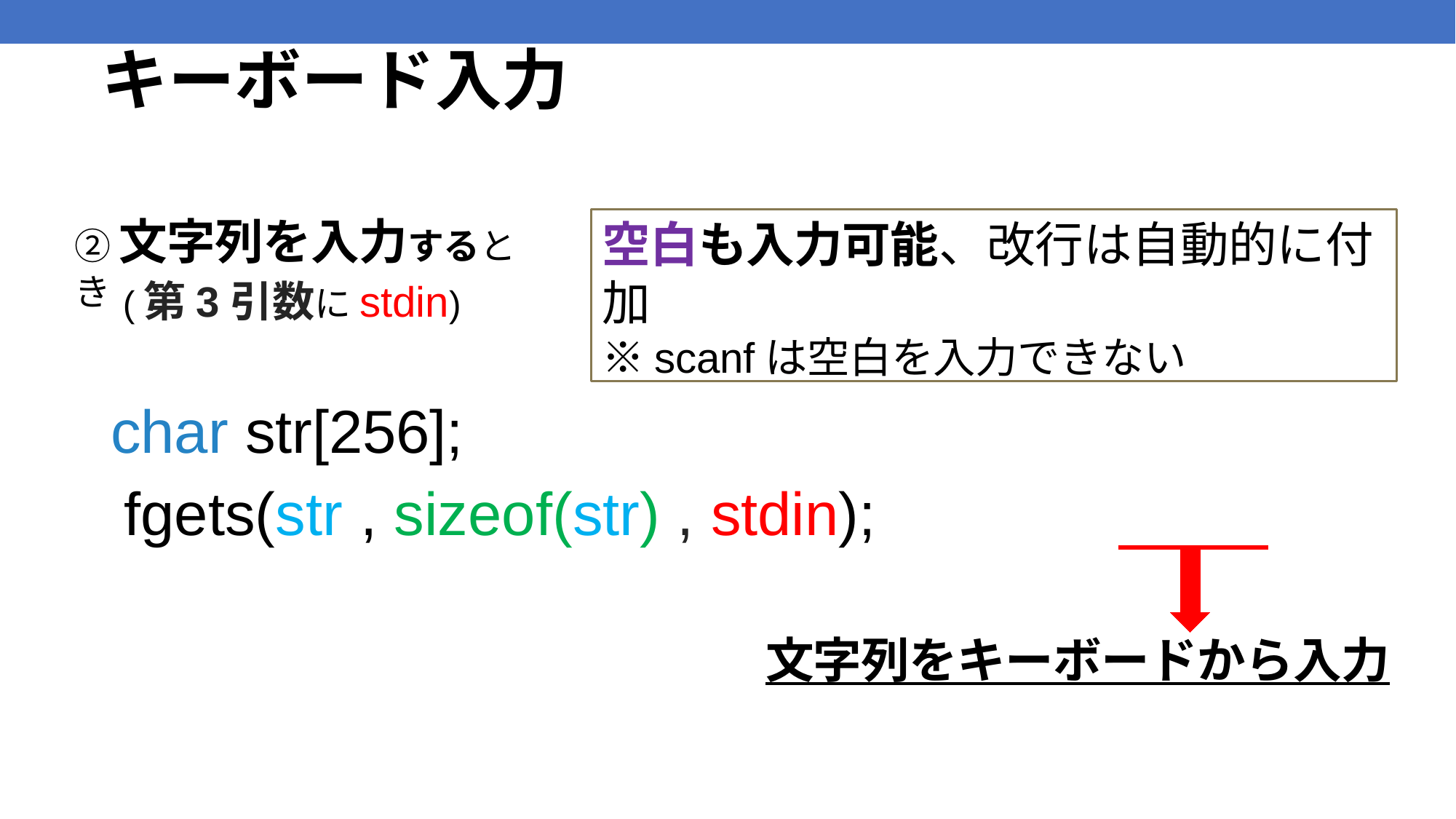

キーボード入力
②文字列を入力するとき
空白も入力可能、改行は自動的に付加
※scanfは空白を入力できない
(第3引数にstdin)
char str[256];
fgets(str , sizeof(str) , stdin);

文字列をキーボードから入力